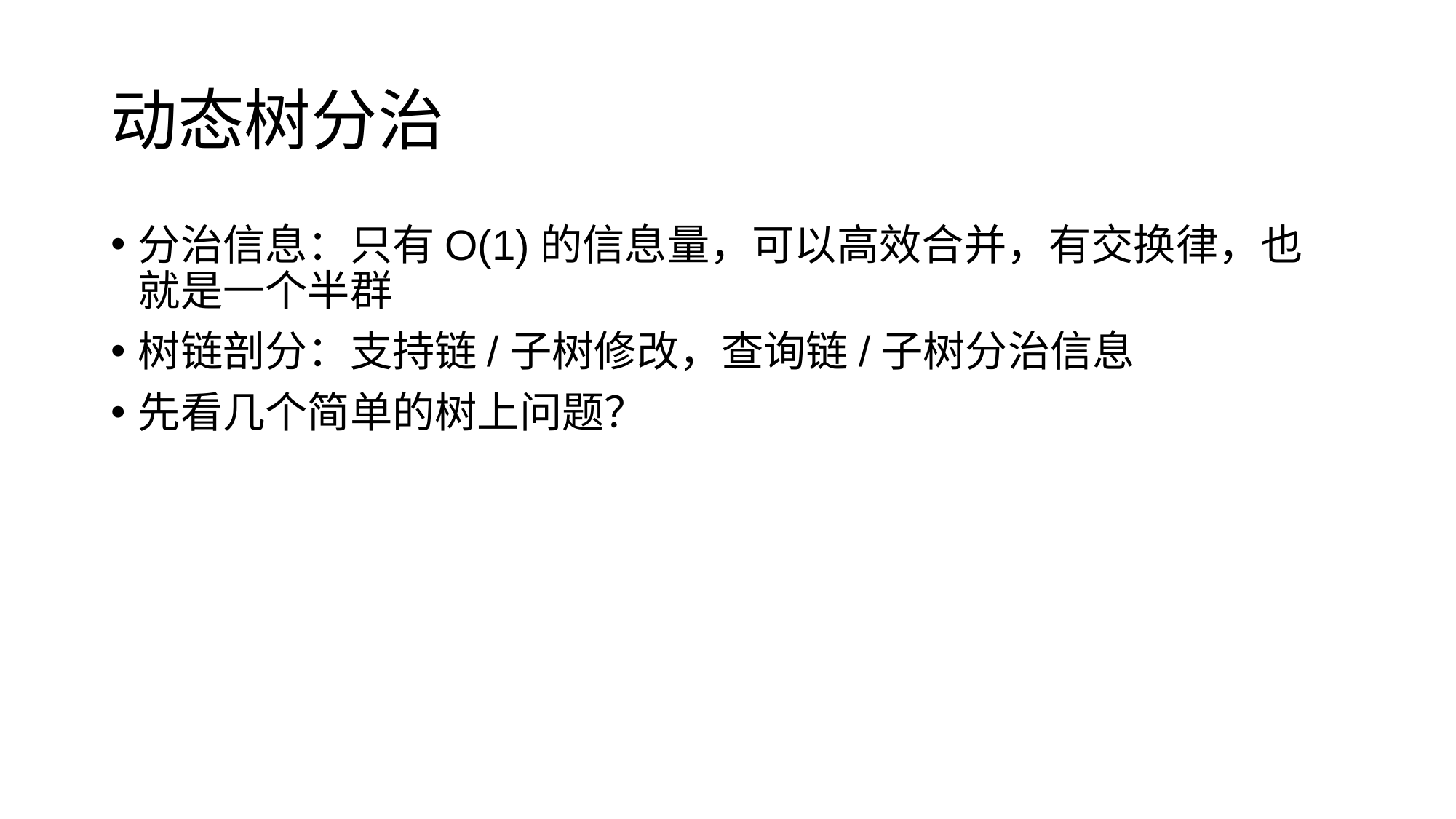

# 动态树分治
分治信息：只有O(1)的信息量，可以高效合并，有交换律，也就是一个半群
树链剖分：支持链/子树修改，查询链/子树分治信息
先看几个简单的树上问题？